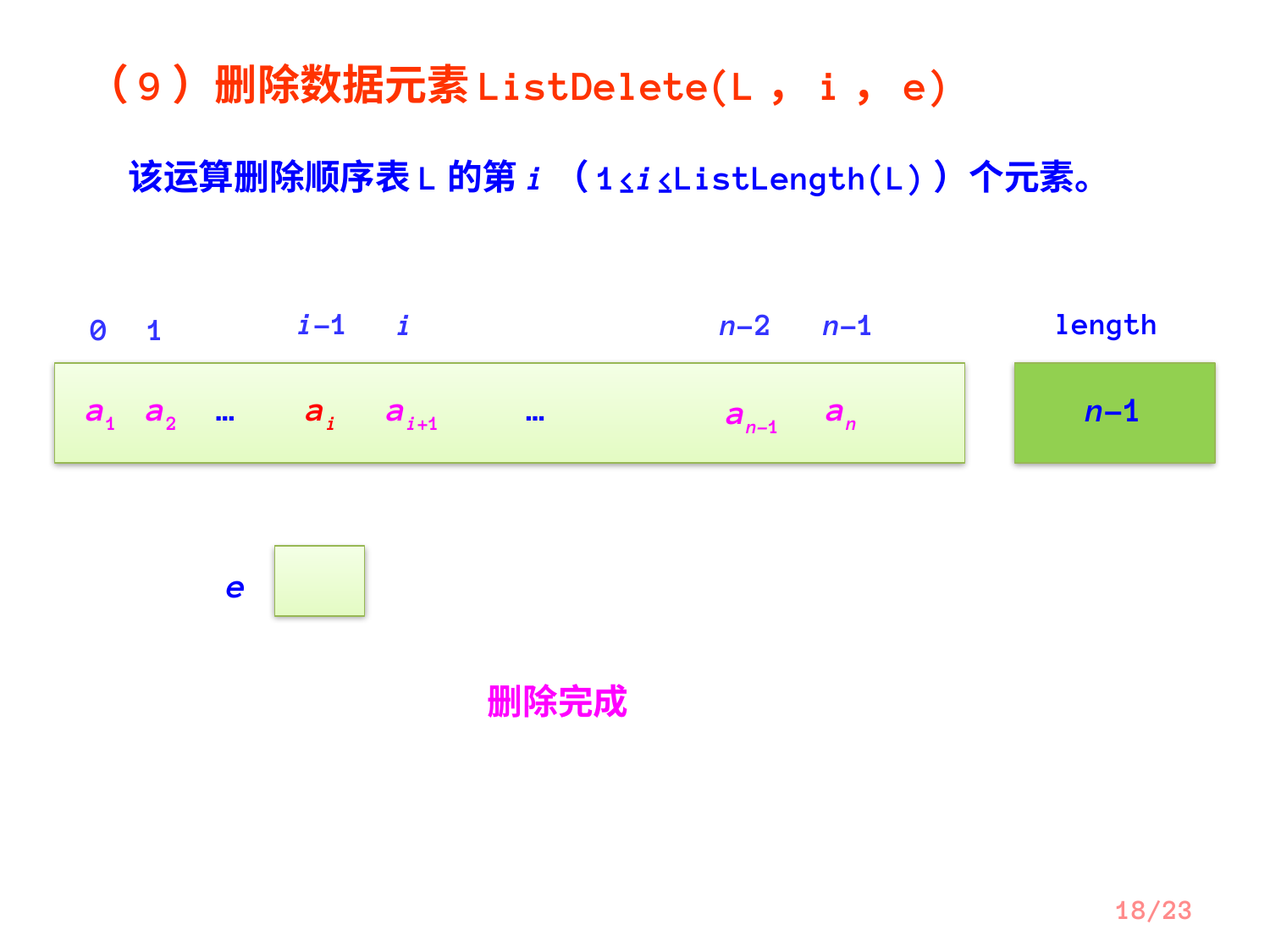

（9）删除数据元素ListDelete(L，i，e)
　　该运算删除顺序表L的第i（1≤i≤ListLength(L)）个元素。
i
n-2
n-1
0
1
i-1
length

a1
a2
…
ai
ai+1
…
an
n
an-1
n-1

e
删除完成
18/23